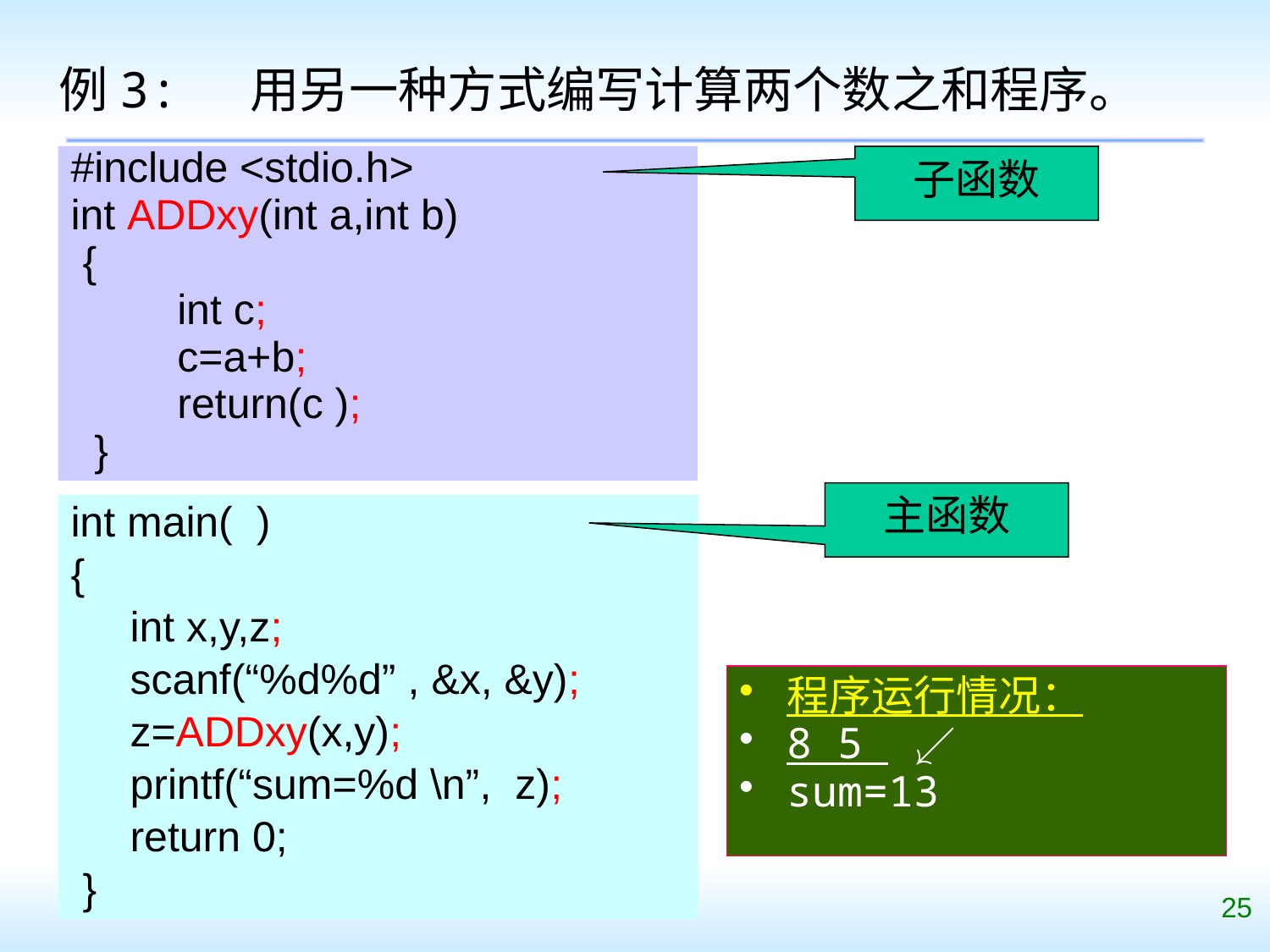

例3:  用另一种方式编写计算两个数之和程序。
#include <stdio.h>
int ADDxy(int a,int b)
 {
         int c;
         c=a+b;
         return(c );
  }
子函数
主函数
int main(  )
{
     int x,y,z;
     scanf(“%d%d” , &x, &y);
     z=ADDxy(x,y);
     printf(“sum=%d \n”,  z);
     return 0;
 }
程序运行情况：
8 5  ↙
sum=13
25